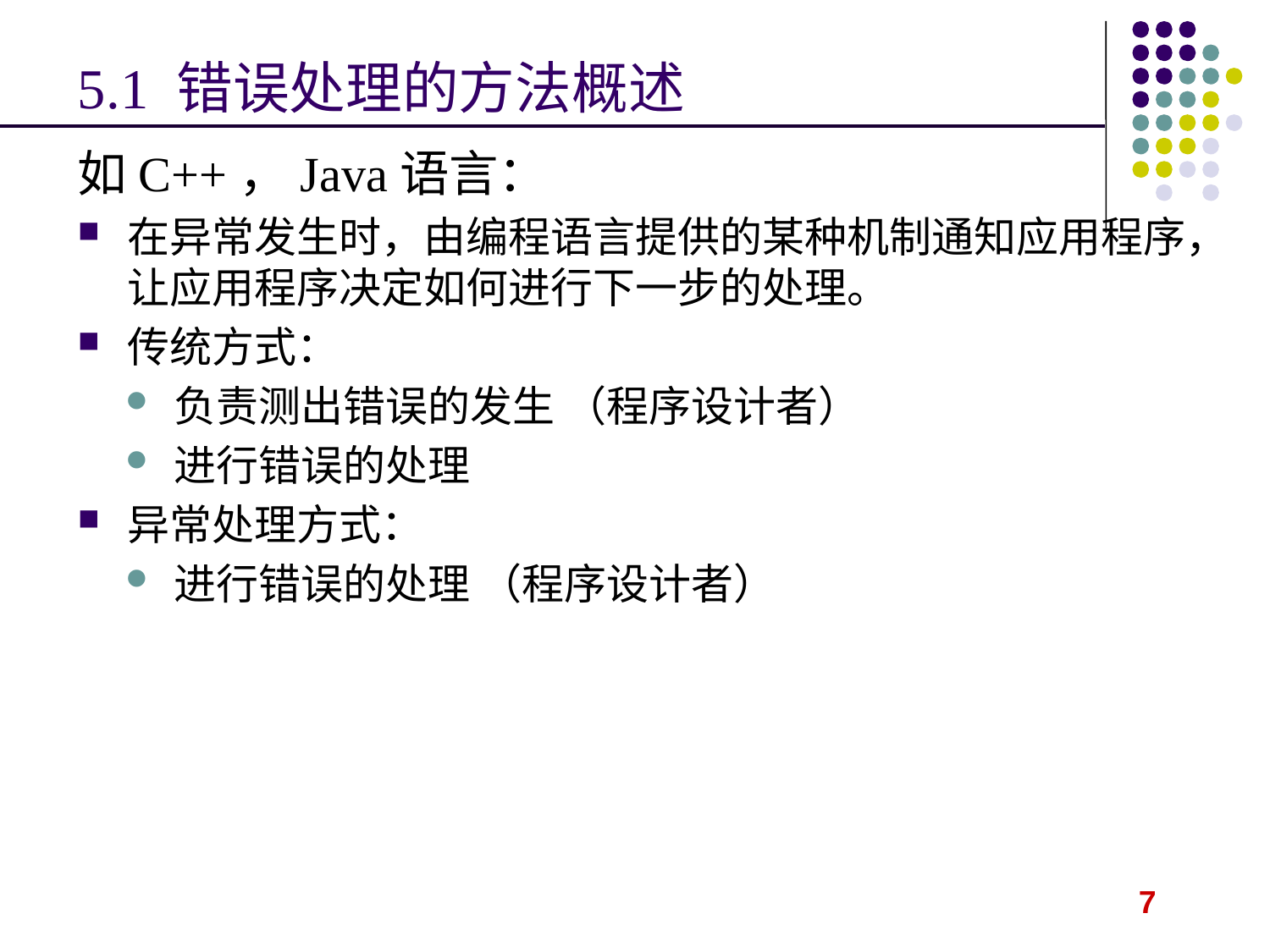

# 5.1 错误处理的方法概述
如C++，Java语言：
在异常发生时，由编程语言提供的某种机制通知应用程序，让应用程序决定如何进行下一步的处理。
传统方式：
负责测出错误的发生 （程序设计者）
进行错误的处理
异常处理方式：
进行错误的处理 （程序设计者）